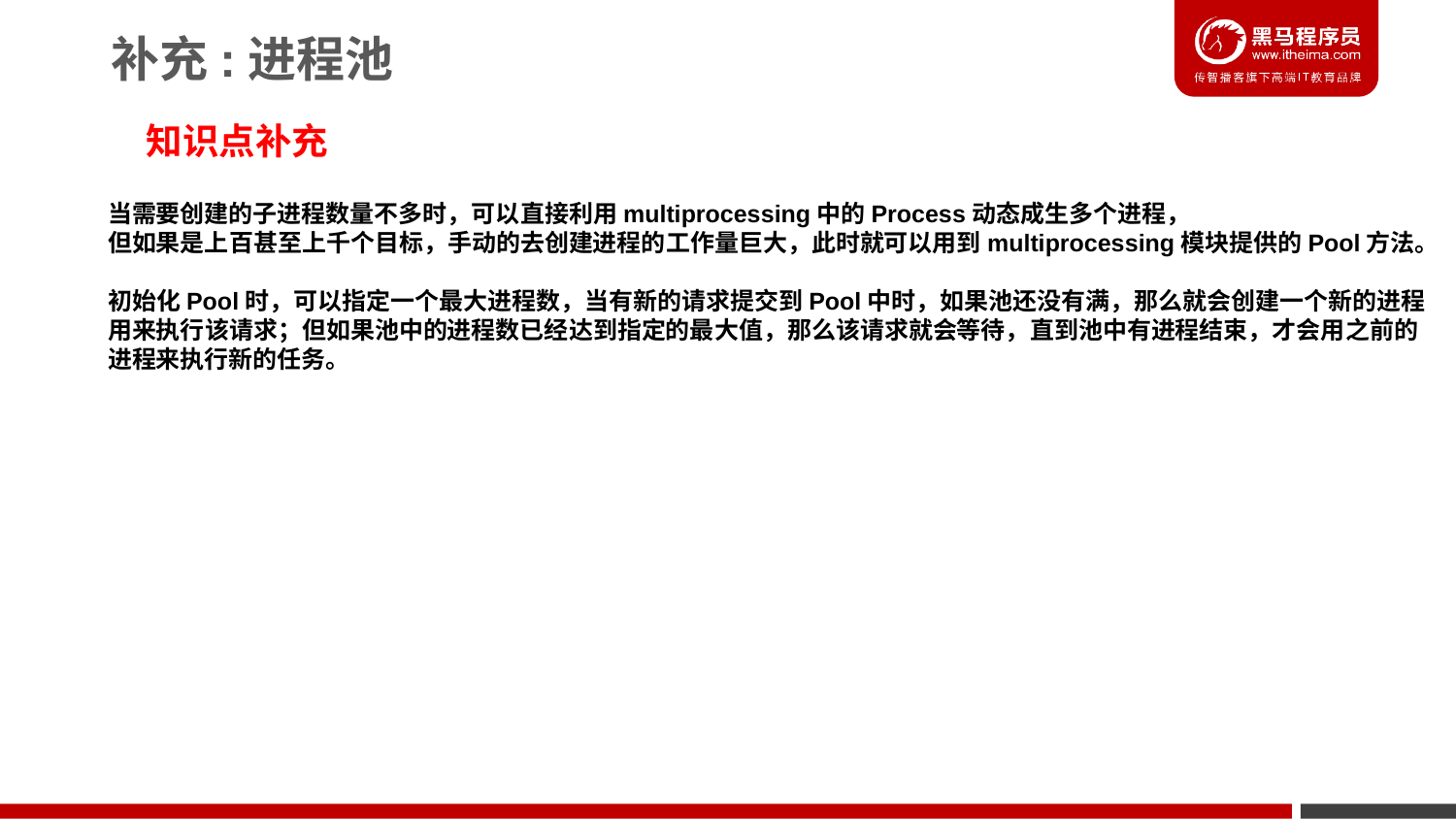

补充:进程池
知识点补充
当需要创建的子进程数量不多时，可以直接利用multiprocessing中的Process动态成生多个进程，
但如果是上百甚至上千个目标，手动的去创建进程的工作量巨大，此时就可以用到multiprocessing模块提供的Pool方法。

初始化Pool时，可以指定一个最大进程数，当有新的请求提交到Pool中时，如果池还没有满，那么就会创建一个新的进程
用来执行该请求；但如果池中的进程数已经达到指定的最大值，那么该请求就会等待，直到池中有进程结束，才会用之前的
进程来执行新的任务。